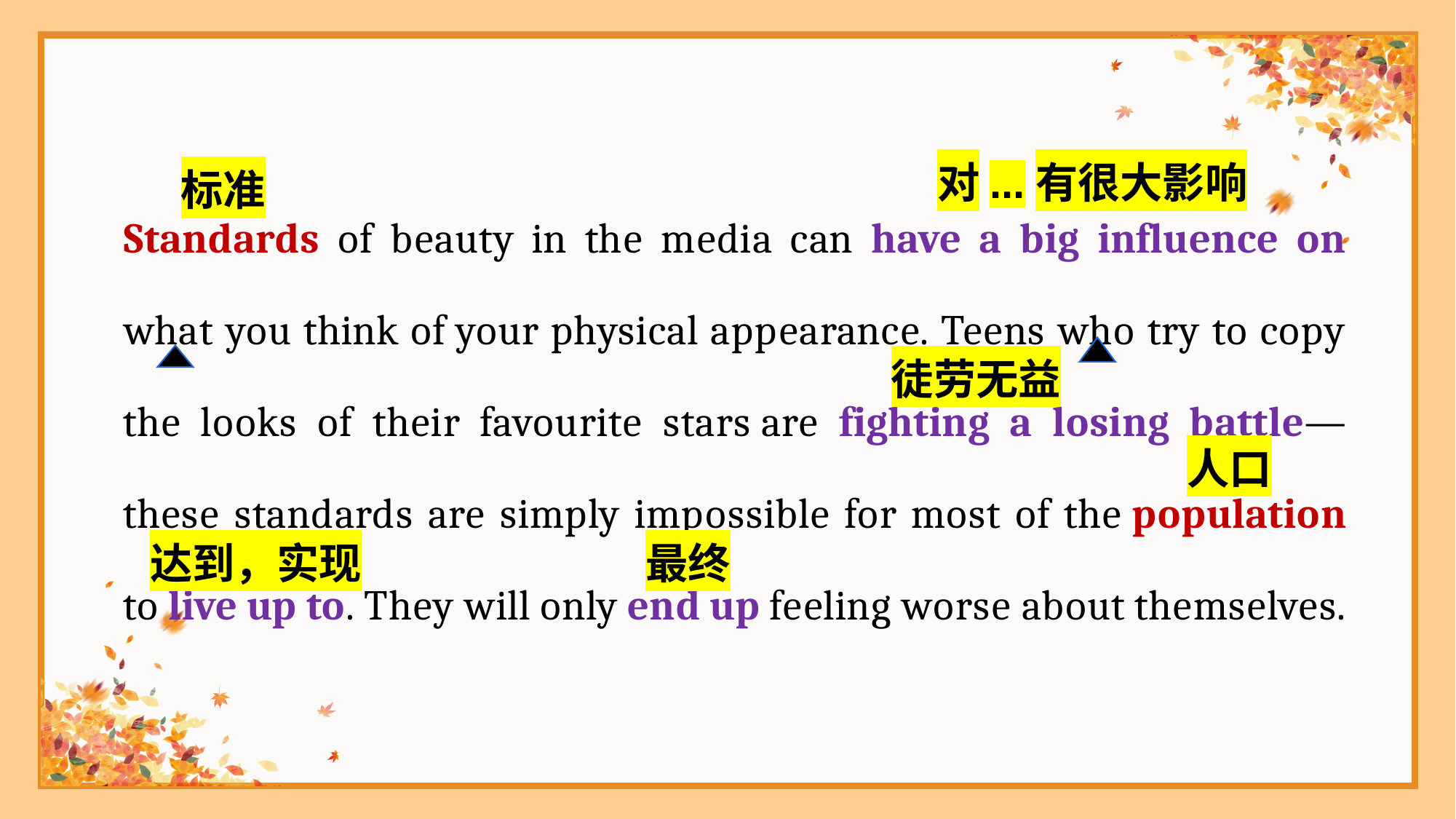

对...有很大影响
标准
Standards of beauty in the media can have a big influence on what you think of your physical appearance. Teens who try to copy the looks of their favourite stars are fighting a losing battle—these standards are simply impossible for most of the population to live up to. They will only end up feeling worse about themselves.

徒劳无益
人口
达到，实现
最终